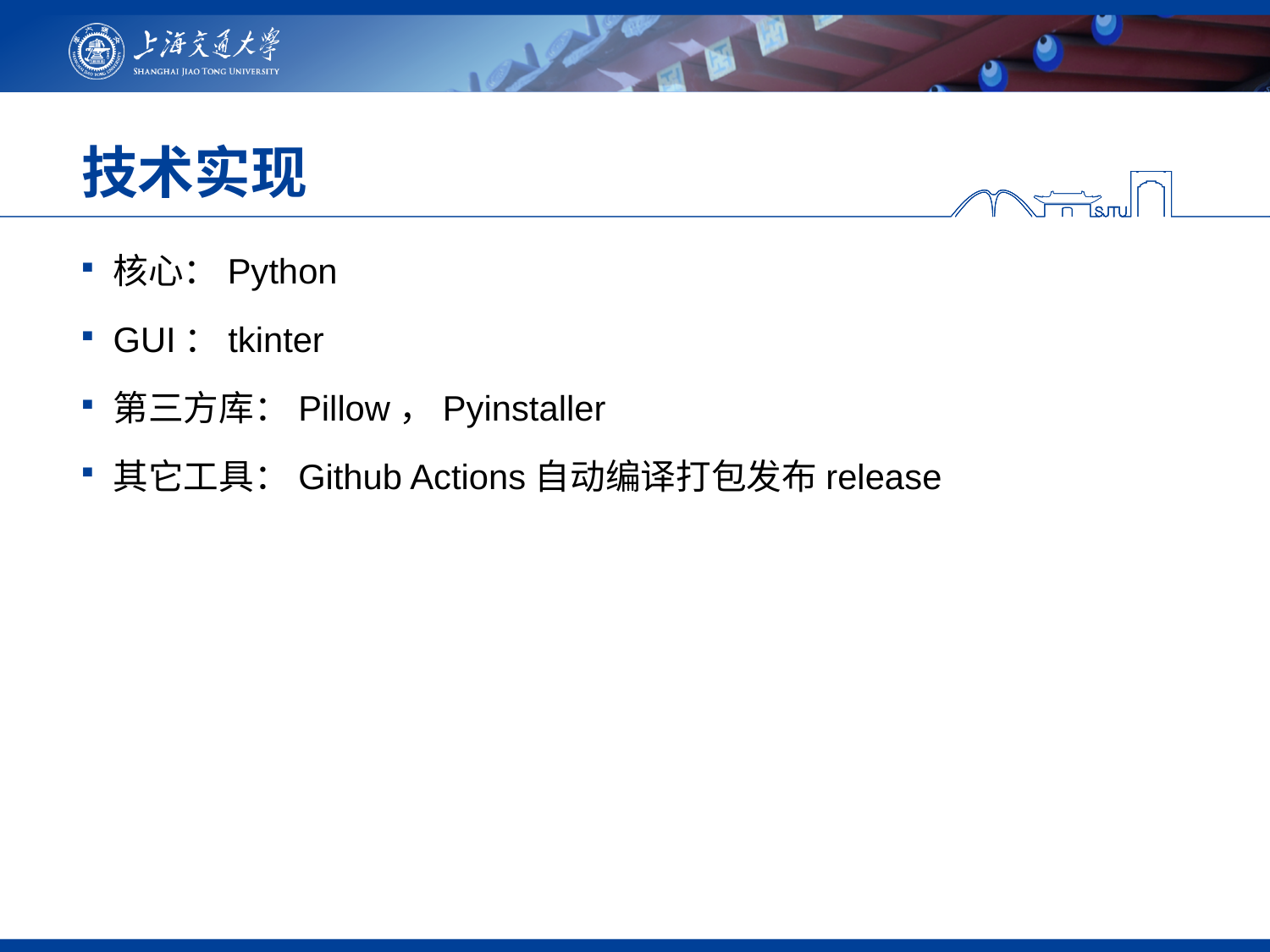

# 技术实现
核心：Python
GUI：tkinter
第三方库：Pillow，Pyinstaller
其它工具：Github Actions自动编译打包发布release